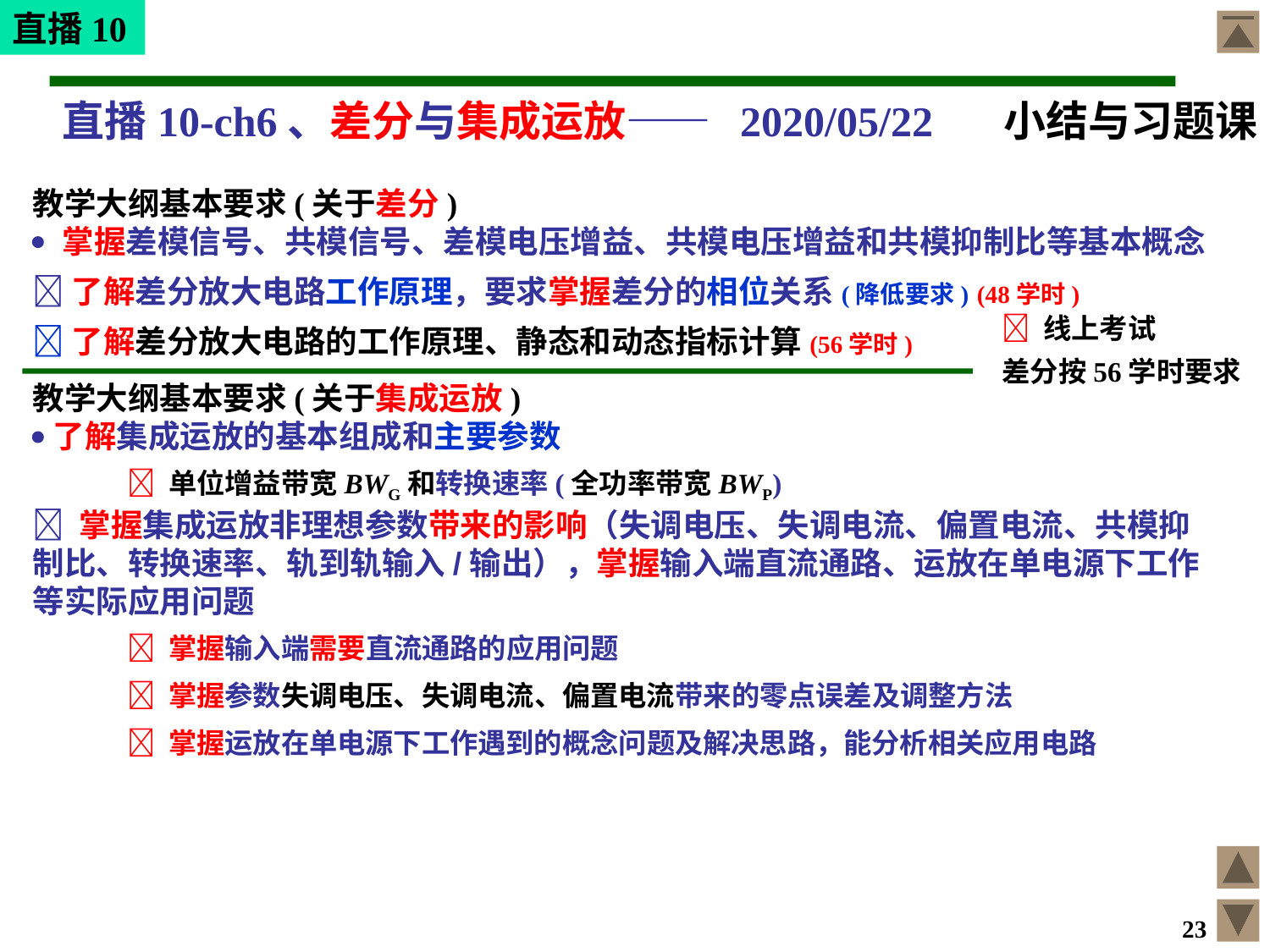

直播10

小结与习题课
# 直播10-ch6、差分与集成运放——  2020/05/22
教学大纲基本要求(关于差分)
• 掌握差模信号、共模信号、差模电压增益、共模电压增益和共模抑制比等基本概念
•了解差分放大电路工作原理，要求掌握差分的相位关系(降低要求) (48学时)
• 线上考试
差分按56学时要求
•了解差分放大电路的工作原理、静态和动态指标计算(56学时)
教学大纲基本要求(关于集成运放)
•了解集成运放的基本组成和主要参数

• 单位增益带宽BWG和转换速率(全功率带宽BWP)
• 掌握集成运放非理想参数带来的影响（失调电压、失调电流、偏置电流、共模抑制比、转换速率、轨到轨输入/输出），掌握输入端直流通路、运放在单电源下工作等实际应用问题
• 掌握输入端需要直流通路的应用问题
• 掌握参数失调电压、失调电流、偏置电流带来的零点误差及调整方法
• 掌握运放在单电源下工作遇到的概念问题及解决思路，能分析相关应用电路
23